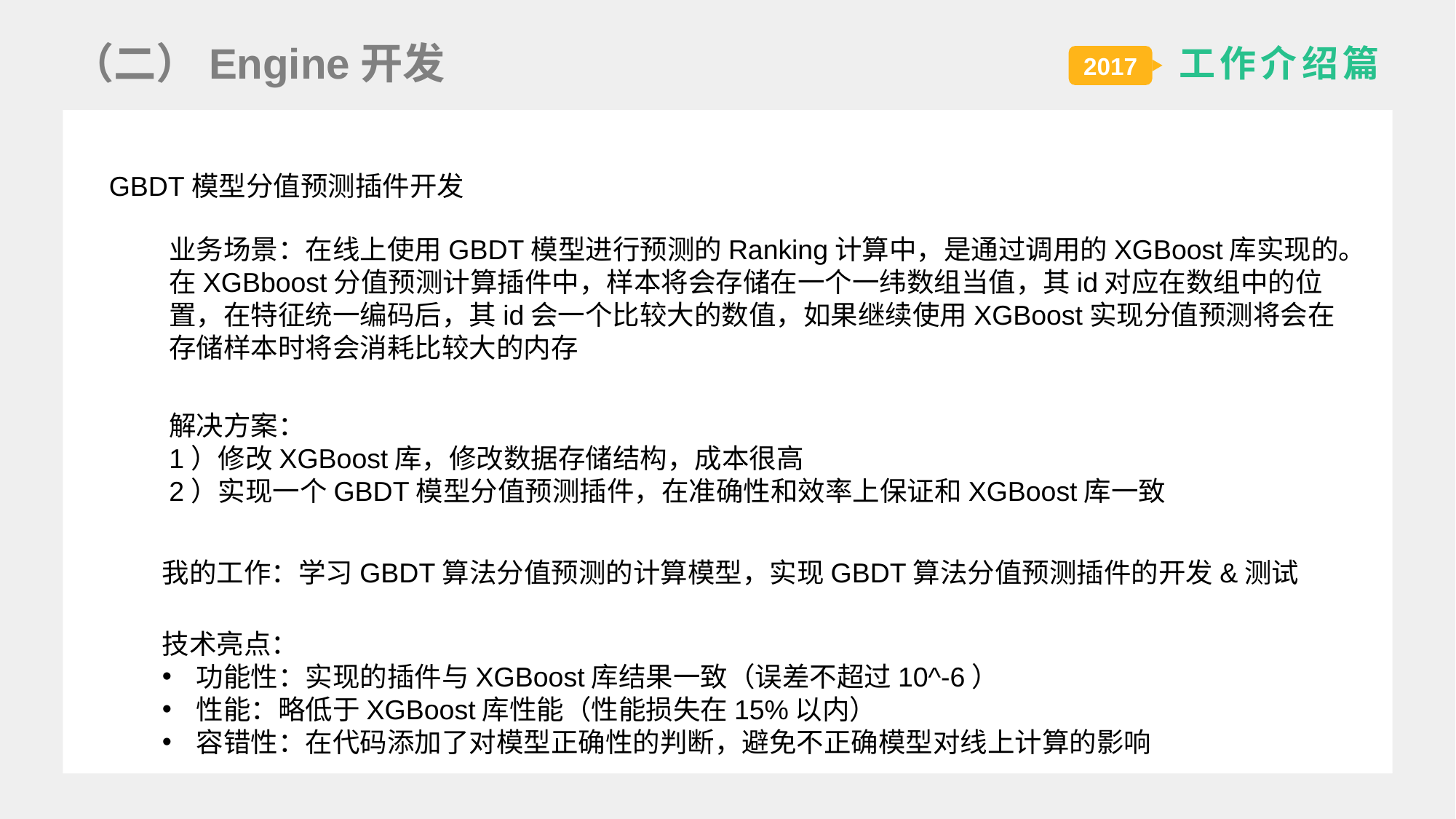

# （二）Engine开发
工作介绍篇
GBDT模型分值预测插件开发
业务场景：在线上使用GBDT模型进行预测的Ranking计算中，是通过调用的XGBoost库实现的。在XGBboost分值预测计算插件中，样本将会存储在一个一纬数组当值，其id对应在数组中的位置，在特征统一编码后，其id会一个比较大的数值，如果继续使用XGBoost实现分值预测将会在存储样本时将会消耗比较大的内存
解决方案：
1）修改XGBoost库，修改数据存储结构，成本很高
2）实现一个GBDT模型分值预测插件，在准确性和效率上保证和XGBoost库一致
我的工作：学习GBDT算法分值预测的计算模型，实现GBDT算法分值预测插件的开发&测试
技术亮点：
功能性：实现的插件与XGBoost库结果一致（误差不超过10^-6）
性能：略低于XGBoost库性能（性能损失在15%以内）
容错性：在代码添加了对模型正确性的判断，避免不正确模型对线上计算的影响